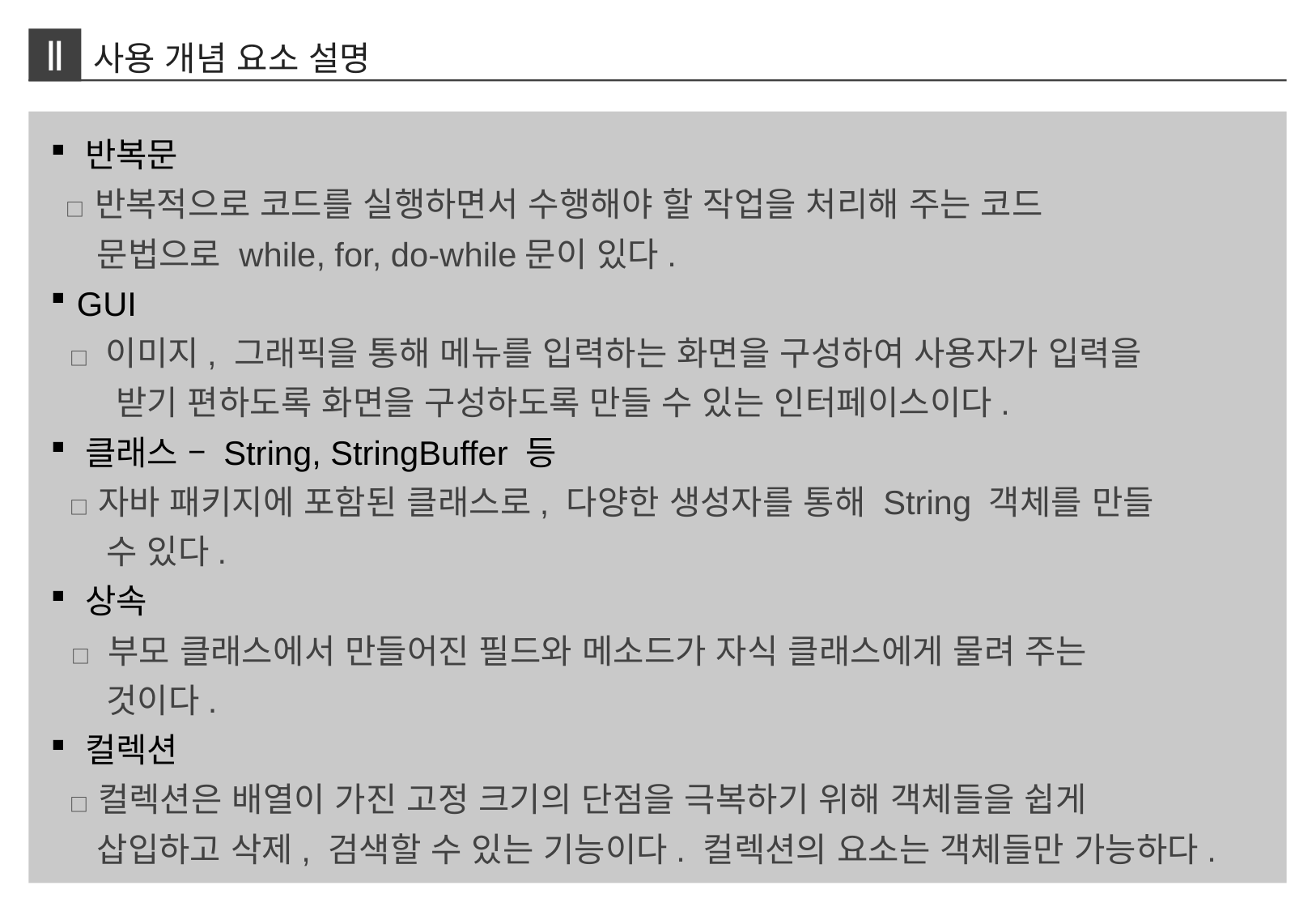

Ⅱ
사용 개념 요소 설명
 반복문
   □ 반복적으로 코드를 실행하면서 수행해야 할 작업을 처리해 주는 코드
    문법으로 while, for, do-while문이 있다.
 GUI
  □ 이미지, 그래픽을 통해 메뉴를 입력하는 화면을 구성하여 사용자가 입력을
      받기 편하도록 화면을 구성하도록 만들 수 있는 인터페이스이다.
 클래스 – String, StringBuffer 등
  □ 자바 패키지에 포함된 클래스로, 다양한 생성자를 통해 String 객체를 만들
     수 있다.
 상속
    □ 부모 클래스에서 만들어진 필드와 메소드가 자식 클래스에게 물려 주는
     것이다.
 컬렉션
  □ 컬렉션은 배열이 가진 고정 크기의 단점을 극복하기 위해 객체들을 쉽게
    삽입하고 삭제, 검색할 수 있는 기능이다. 컬렉션의 요소는 객체들만 가능하다.